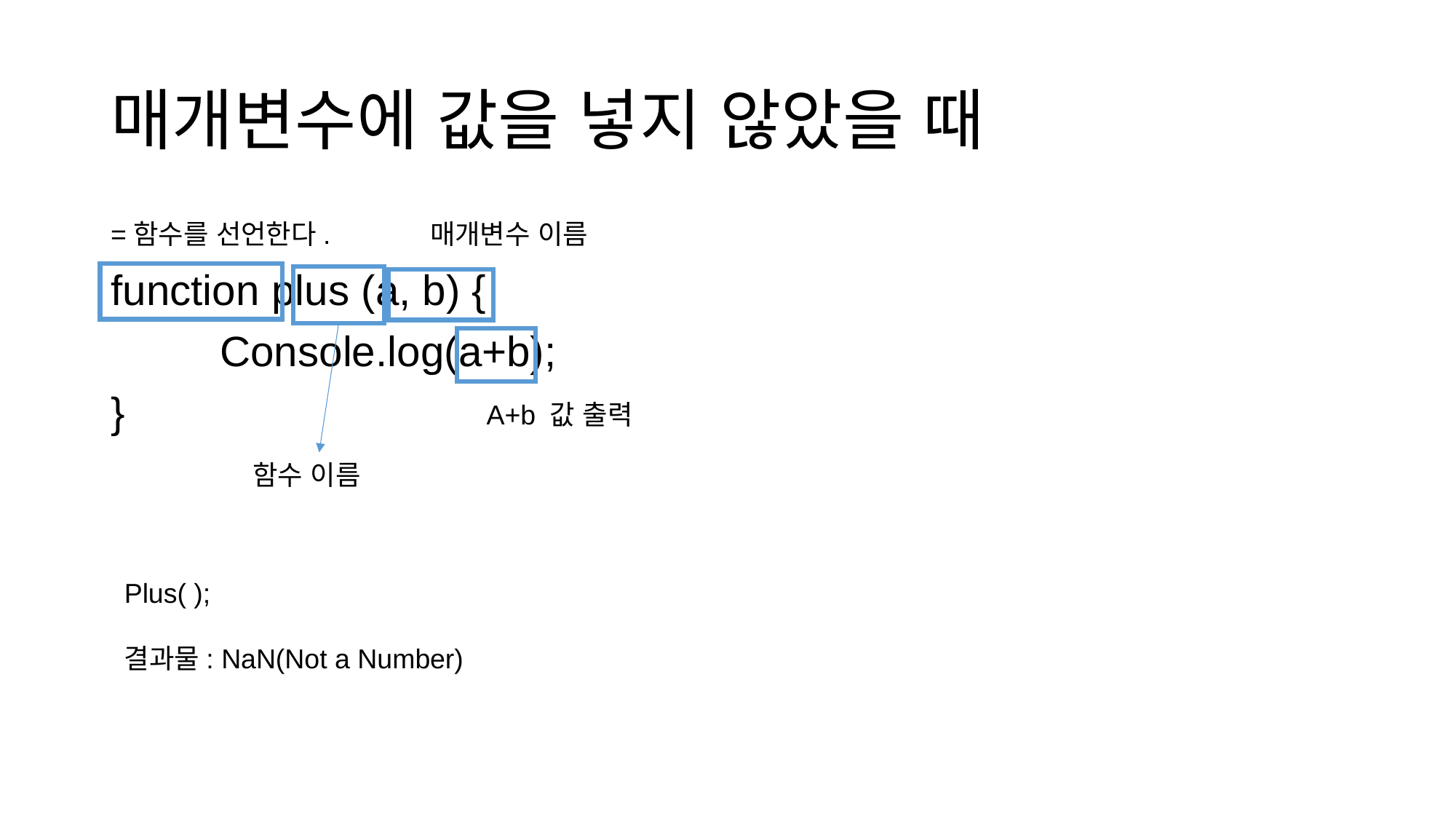

# 매개변수에 값을 넣지 않았을 때
=함수를 선언한다.
매개변수 이름

function plus (a, b) {
	Console.log(a+b);
}

A+b 값 출력
함수 이름
Plus( );

결과물: NaN(Not a Number)